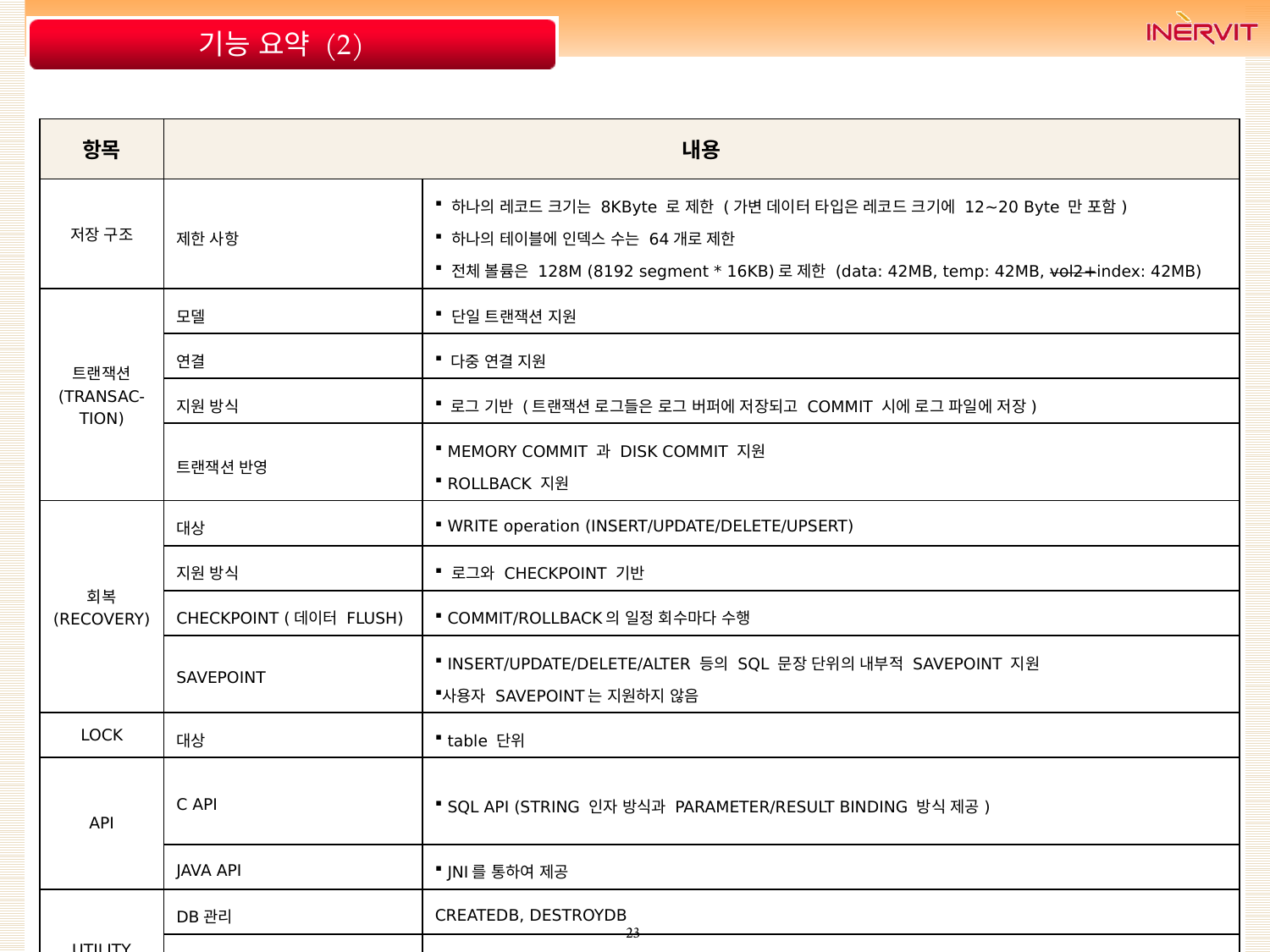

# 기능 요약 (2)
| 항목 | 내용 |  |
| --- | --- | --- |
| 저장 구조 | 제한 사항 | 하나의 레코드 크기는 8KByte 로 제한 (가변 데이터 타입은 레코드 크기에 12~20 Byte 만 포함) 하나의 테이블에 인덱스 수는 64개로 제한 전체 볼륨은 128M (8192 segment \* 16KB)로 제한 (data: 42MB, temp: 42MB, vol2+index: 42MB) |
| 트랜잭션 (TRANSAC- TION) | 모델 | 단일 트랜잭션 지원 |
|  | 연결 | 다중 연결 지원 |
|  | 지원 방식 | 로그 기반 (트랜잭션 로그들은 로그 버퍼에 저장되고 COMMIT 시에 로그 파일에 저장) |
|  | 트랜잭션 반영 | MEMORY COMMIT 과 DISK COMMIT 지원 ROLLBACK 지원 |
| 회복 (RECOVERY) | 대상 | WRITE operation (INSERT/UPDATE/DELETE/UPSERT) |
|  | 지원 방식 | 로그와 CHECKPOINT 기반 |
|  | CHECKPOINT (데이터 FLUSH) | COMMIT/ROLLBACK의 일정 회수마다 수행 |
|  | SAVEPOINT | INSERT/UPDATE/DELETE/ALTER 등의 SQL 문장 단위의 내부적 SAVEPOINT 지원 사용자 SAVEPOINT는 지원하지 않음 |
| LOCK | 대상 | table 단위 |
| API | C API | SQL API (STRING 인자 방식과 PARAMETER/RESULT BINDING 방식 제공) |
|  | JAVA API | JNI를 통하여 제공 |
| UTILITY | DB관리 | CREATEDB, DESTROYDB |
|  | SQL INTERPRETER | isql : COMMAND 형태의 SQL 인터프리터 프로그램 jsql : Android 상에서 수행되는 SQL 인터프리터 앱 |
- 23 -